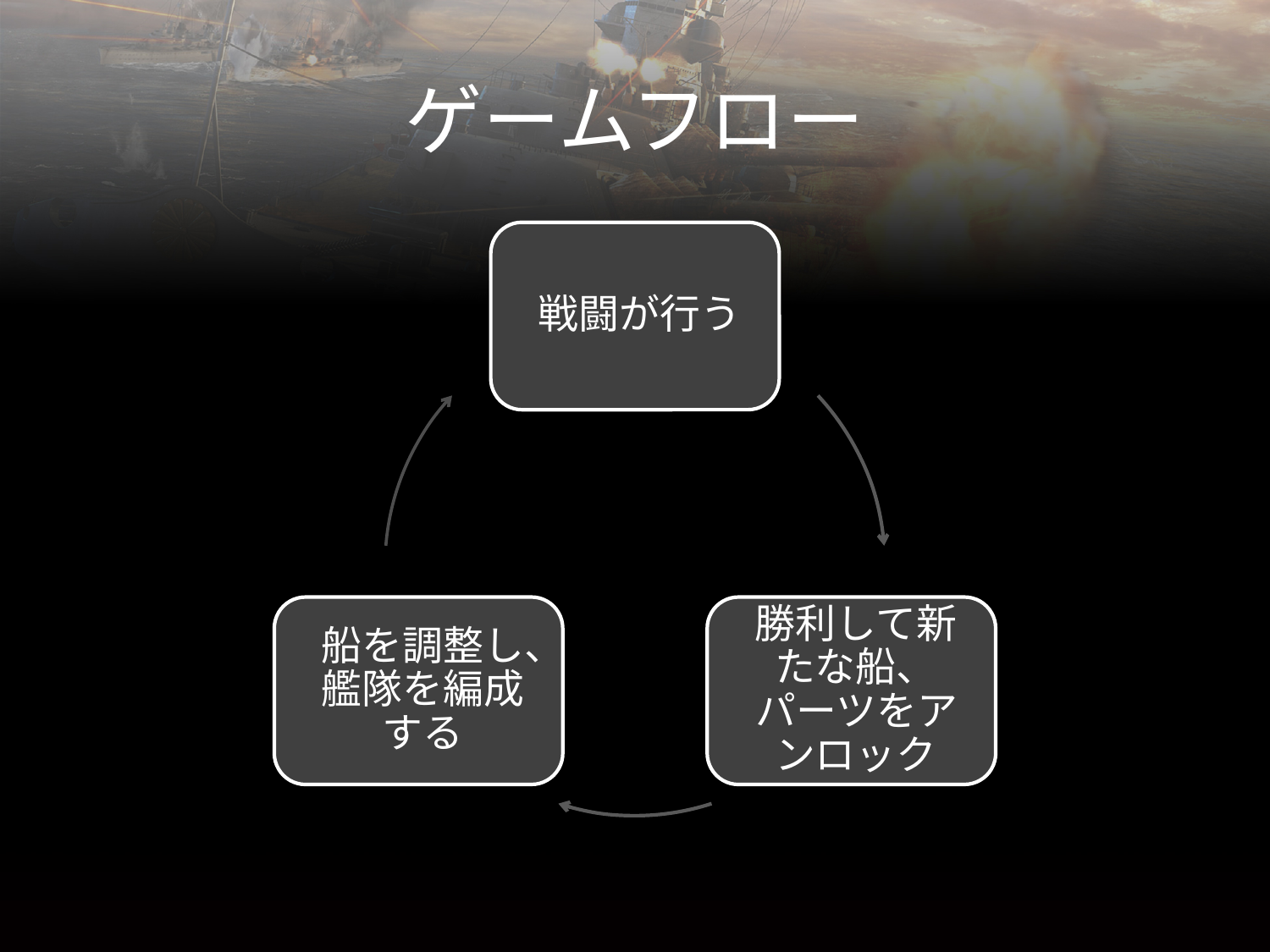

# ゲームフロー
戦闘が行う
勝利して新たな船、パーツをアンロック
船を調整し、艦隊を編成する